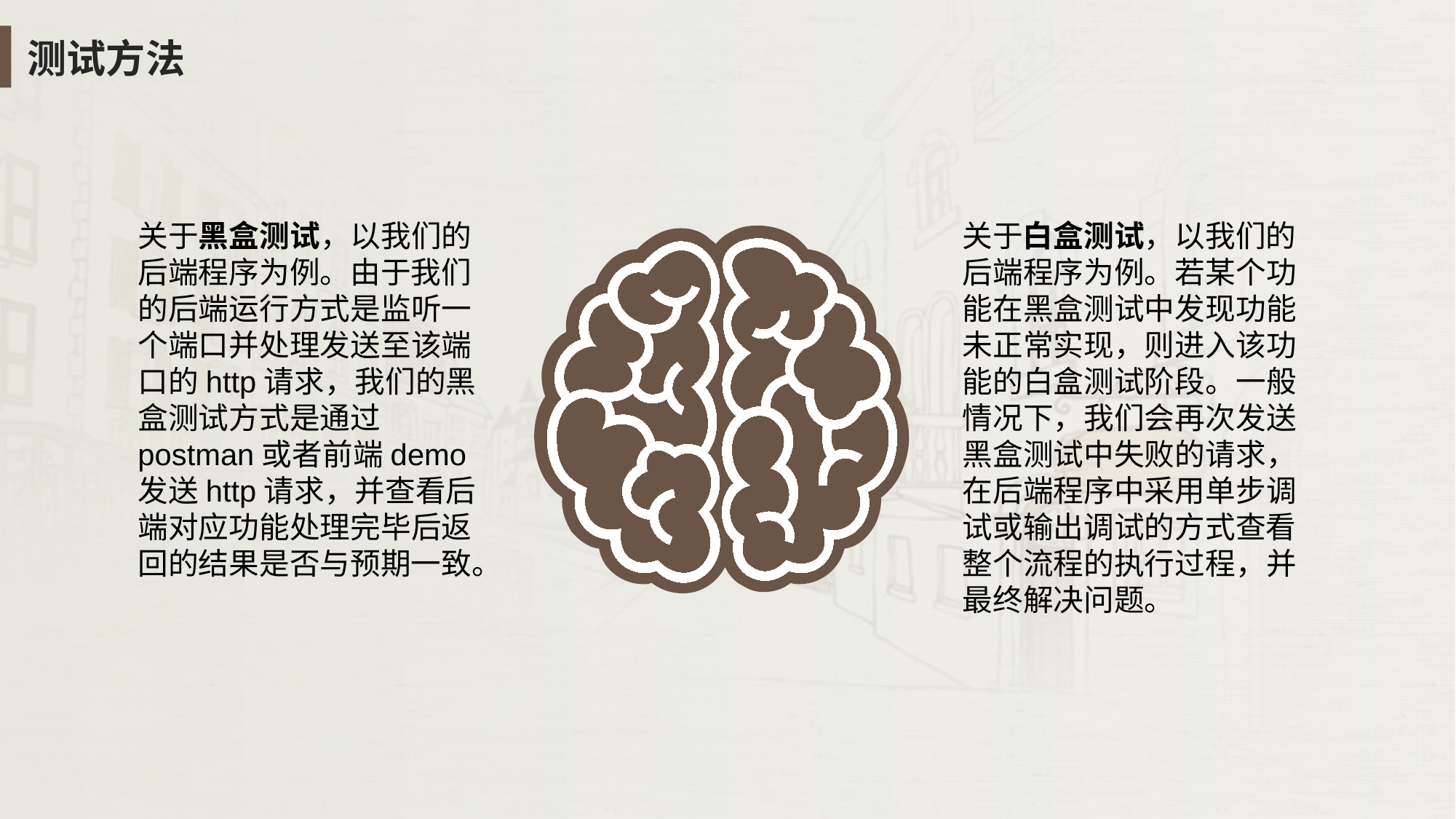

测试方法
关于黑盒测试，以我们的后端程序为例。由于我们的后端运行方式是监听一个端口并处理发送至该端口的http请求，我们的黑盒测试方式是通过postman或者前端demo发送http请求，并查看后端对应功能处理完毕后返回的结果是否与预期一致。
关于白盒测试，以我们的后端程序为例。若某个功能在黑盒测试中发现功能未正常实现，则进入该功能的白盒测试阶段。一般情况下，我们会再次发送黑盒测试中失败的请求，在后端程序中采用单步调试或输出调试的方式查看整个流程的执行过程，并最终解决问题。